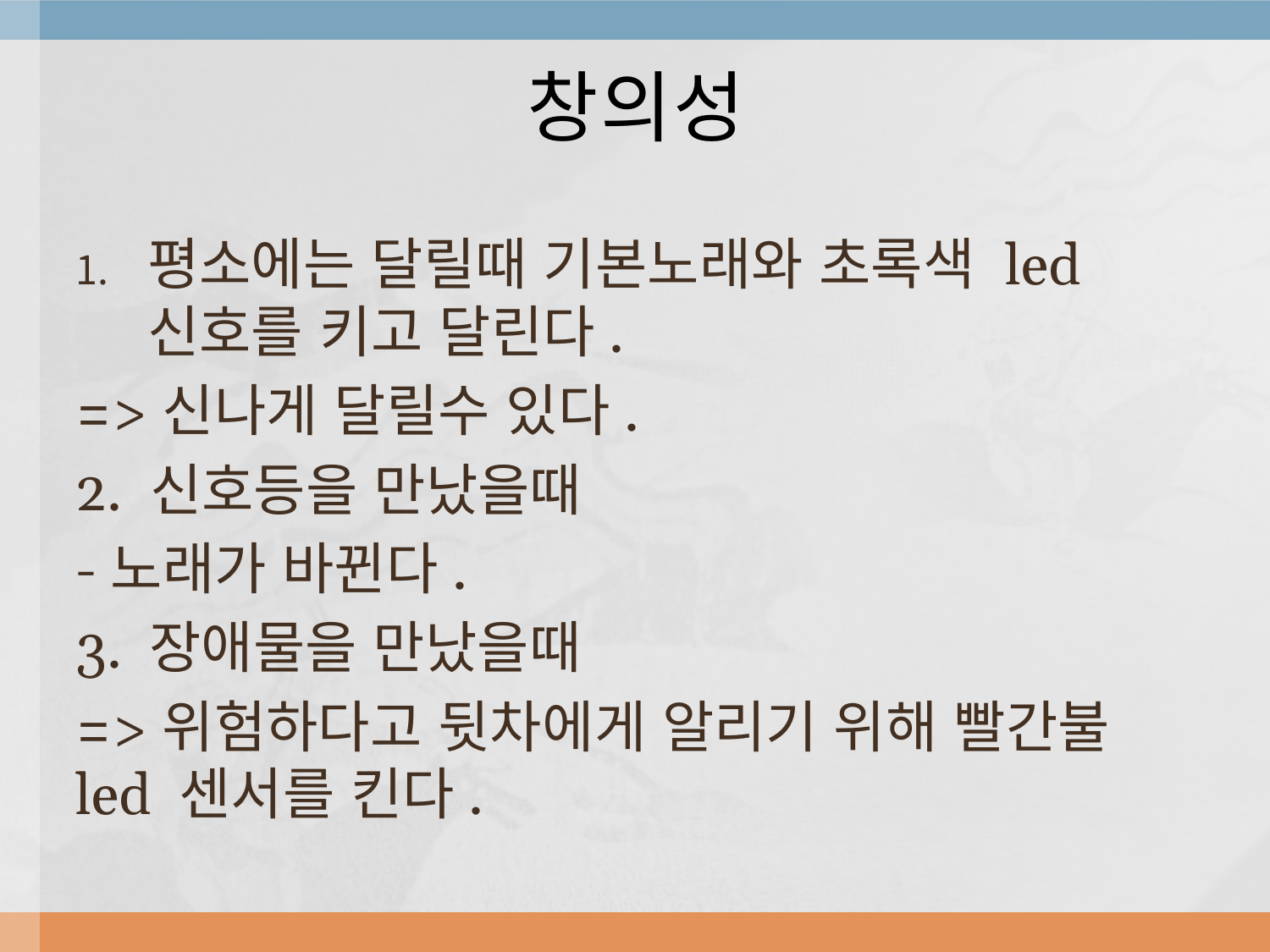

# 창의성
평소에는 달릴때 기본노래와 초록색 led 신호를 키고 달린다.
=>신나게 달릴수 있다.
2. 신호등을 만났을때
-노래가 바뀐다.
3. 장애물을 만났을때
=>위험하다고 뒷차에게 알리기 위해 빨간불 led 센서를 킨다.